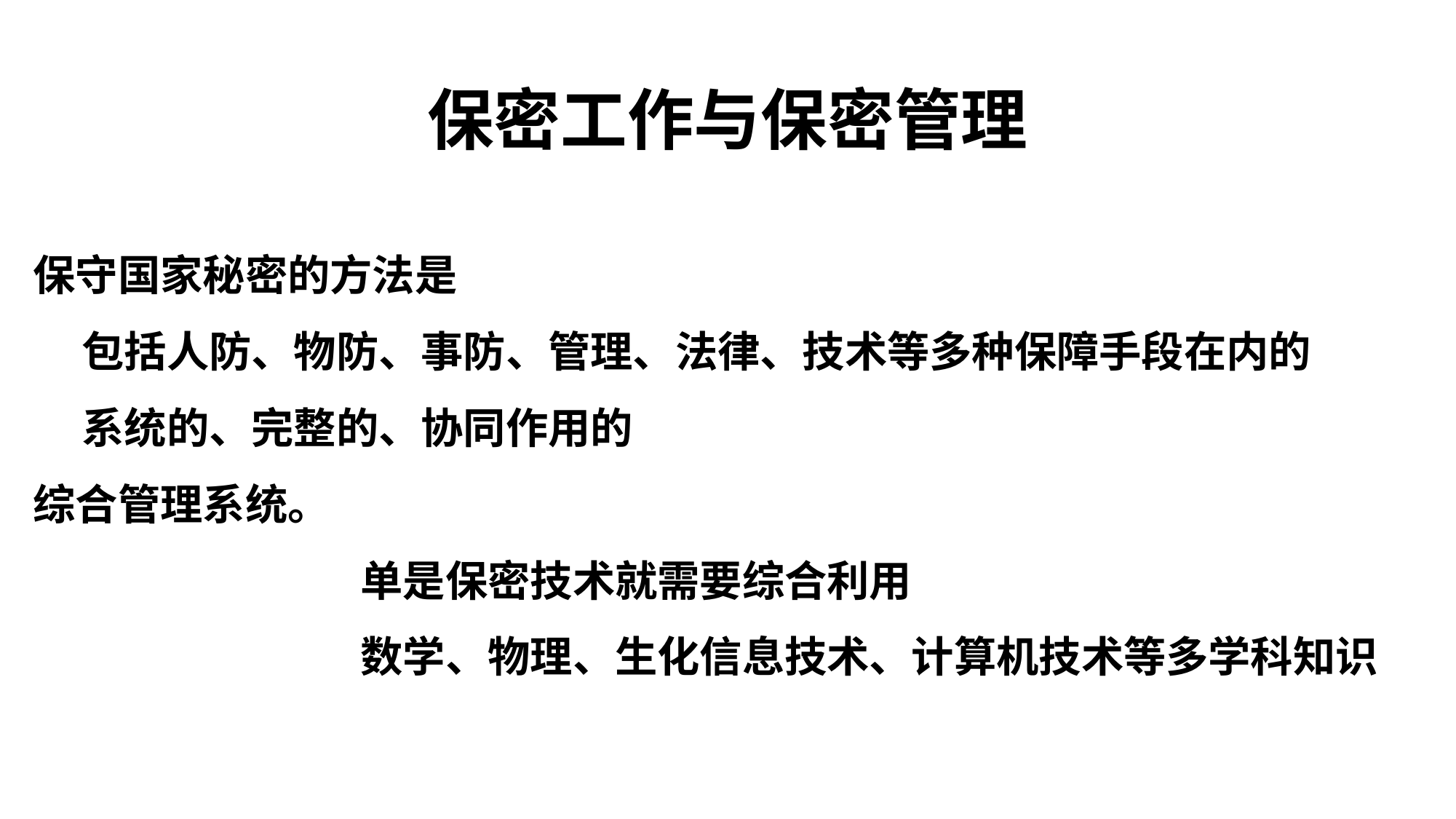

# 保密工作与保密管理
保守国家秘密的方法是
    包括人防、物防、事防、管理、法律、技术等多种保障手段在内的
    系统的、完整的、协同作用的
综合管理系统。
    			单是保密技术就需要综合利用
    			数学、物理、生化信息技术、计算机技术等多学科知识